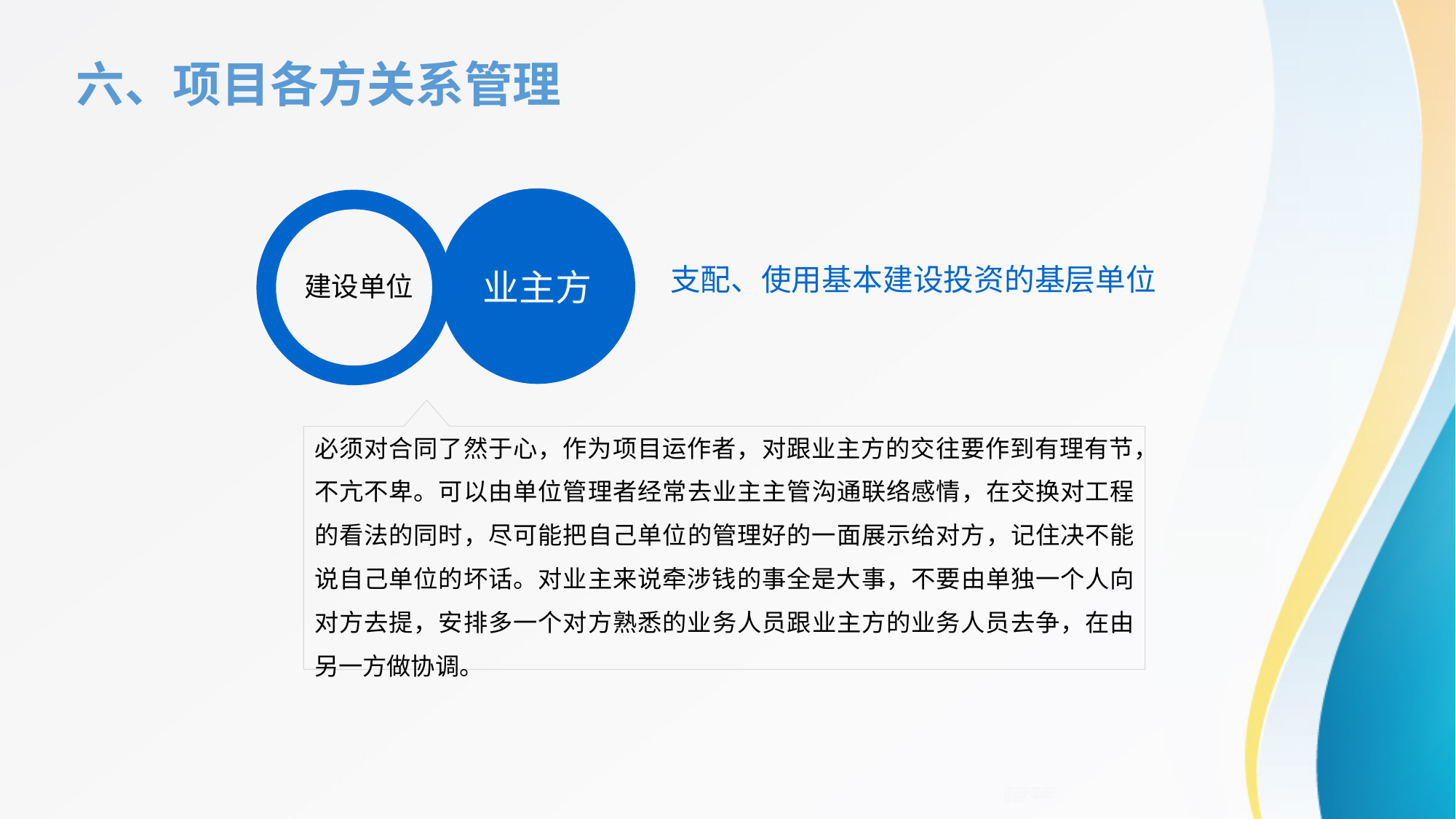

六、项目各方关系管理
业主方

支配、使用基本建设投资的基层单位
建设单位
必须对合同了然于心，作为项目运作者，对跟业主方的交往要作到有理有节，不亢不卑。可以由单位管理者经常去业主主管沟通联络感情，在交换对工程的看法的同时，尽可能把自己单位的管理好的一面展示给对方，记住决不能说自己单位的坏话。对业主来说牵涉钱的事全是大事，不要由单独一个人向对方去提，安排多一个对方熟悉的业务人员跟业主方的业务人员去争，在由另一方做协调。
PPT模板下载：www.1ppt.com/moban/     行业PPT模板：www.1ppt.com/hangye/
节日PPT模板：www.1ppt.com/jieri/           PPT素材下载：www.1ppt.com/sucai/
PPT背景图片：www.1ppt.com/beijing/      PPT图表下载：www.1ppt.com/tubiao/
优秀PPT下载：www.1ppt.com/xiazai/        PPT教程： www.1ppt.com/powerpoint/
Word教程： www.1ppt.com/word/              Excel教程：www.1ppt.com/excel/
资料下载：www.1ppt.com/ziliao/                PPT课件下载：www.1ppt.com/kejian/
范文下载：www.1ppt.com/fanwen/             试卷下载：www.1ppt.com/shiti/
教案下载：www.1ppt.com/jiaoan/
字体下载：www.1ppt.com/ziti/